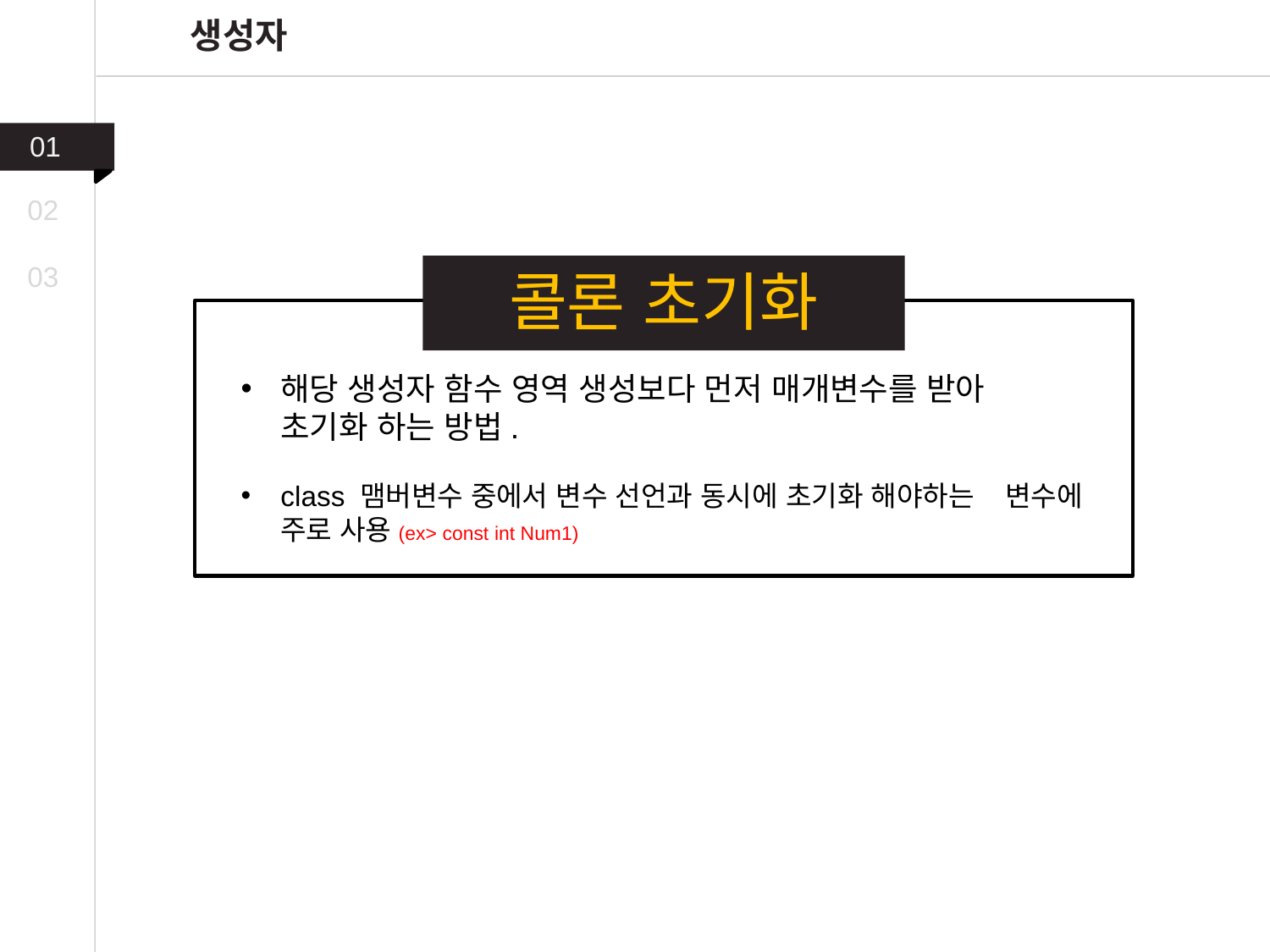

생성자
01

02
03
콜론 초기화

해당 생성자 함수 영역 생성보다 먼저 매개변수를 받아     초기화 하는 방법.

class 맴버변수 중에서 변수 선언과 동시에 초기화 해야하는    변수에 주로 사용(ex> const int Num1)